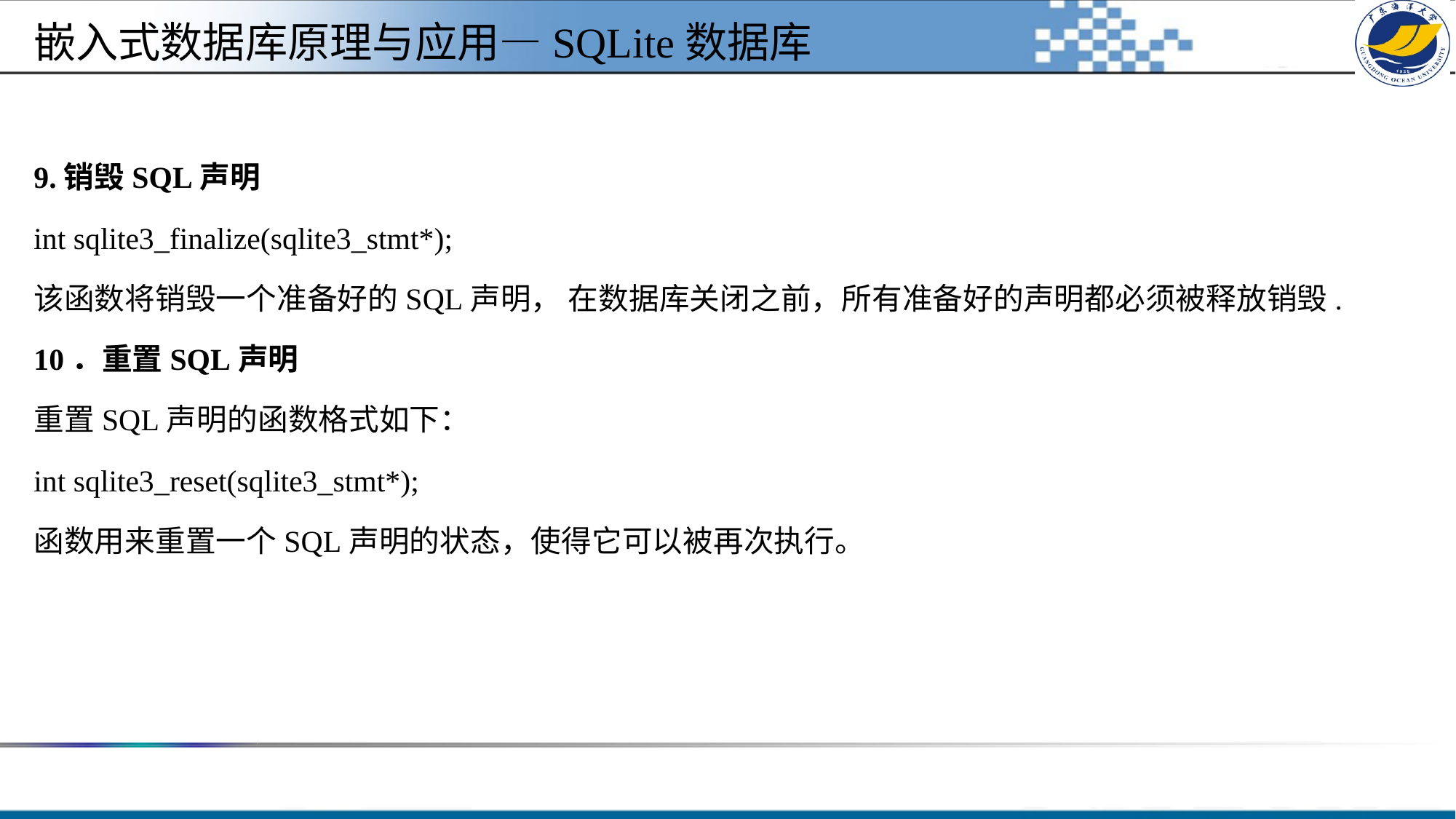

#
嵌入式数据库原理与应用—SQLite数据库
9.销毁SQL声明
int sqlite3_finalize(sqlite3_stmt*);
该函数将销毁一个准备好的SQL声明， 在数据库关闭之前，所有准备好的声明都必须被释放销毁.
10．重置SQL声明
重置SQL声明的函数格式如下：
int sqlite3_reset(sqlite3_stmt*);
函数用来重置一个SQL声明的状态，使得它可以被再次执行。